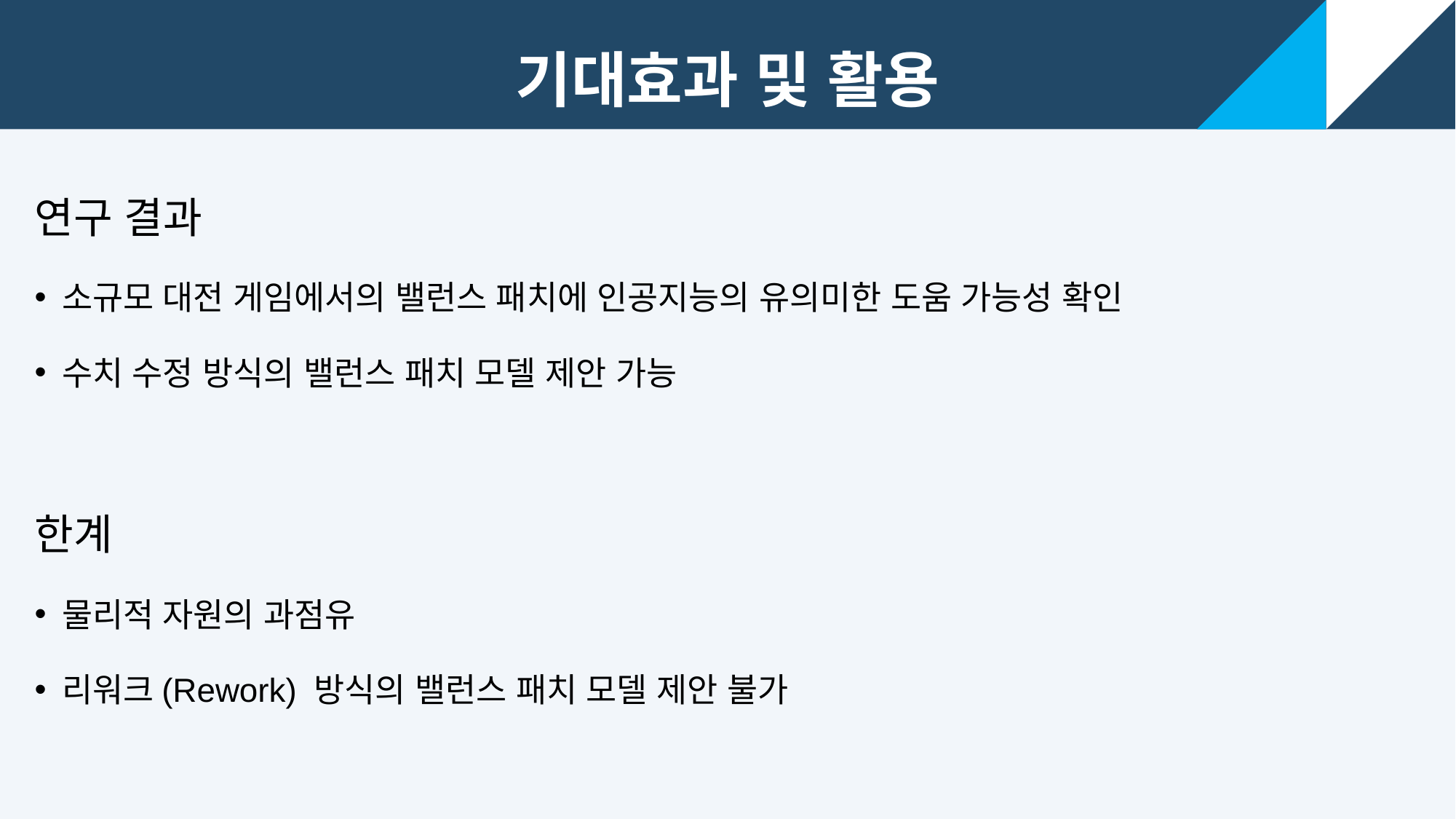

기대효과 및 활용

연구 결과
소규모 대전 게임에서의 밸런스 패치에 인공지능의 유의미한 도움 가능성 확인
수치 수정 방식의 밸런스 패치 모델 제안 가능

한계
물리적 자원의 과점유
리워크(Rework) 방식의 밸런스 패치 모델 제안 불가